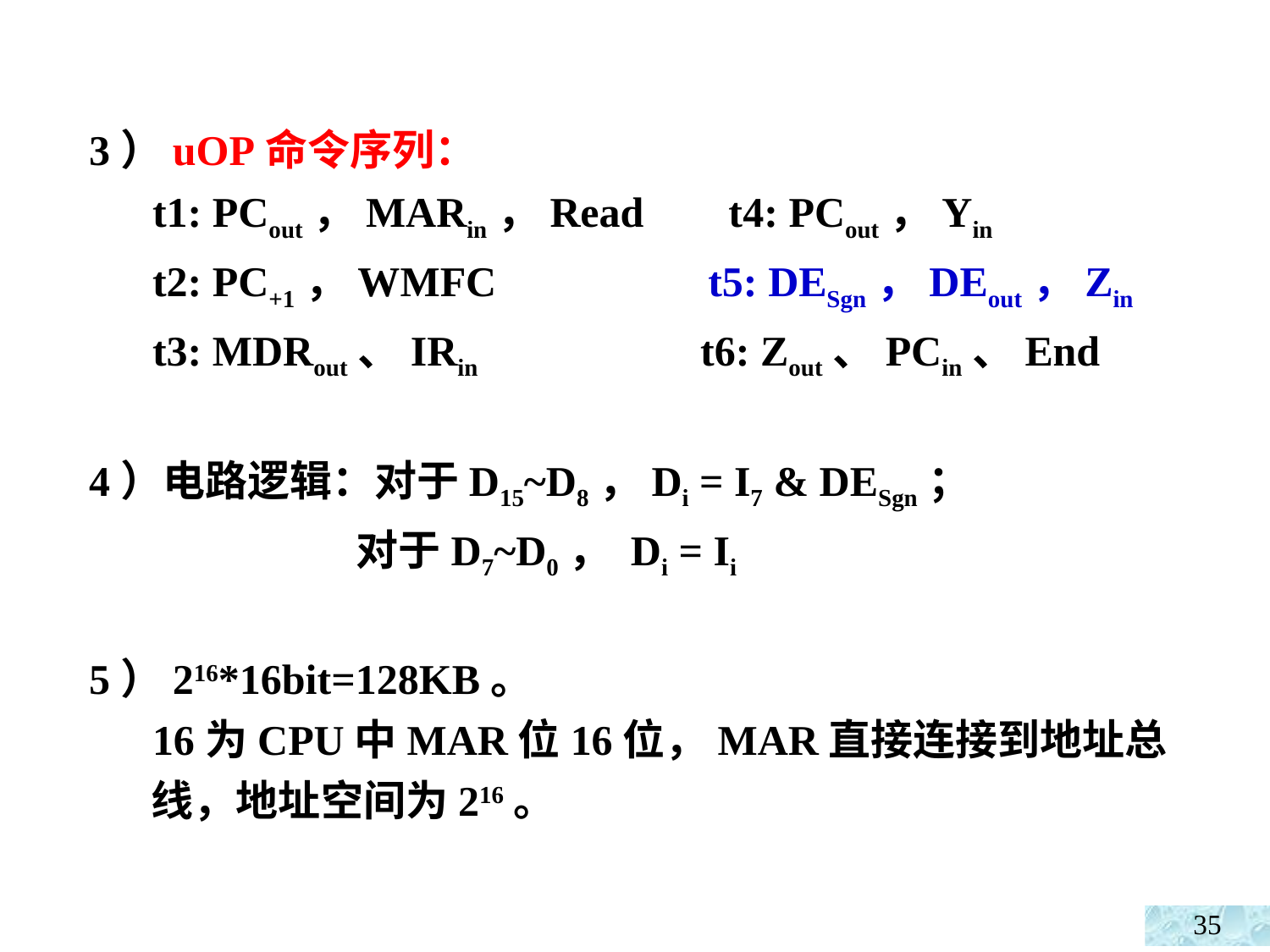

3）uOP命令序列：
      t1: PCout，MARin，Read        t4: PCout，Yin
      t2: PC+1，WMFC                    t5: DESgn，DEout，Zin
      t3: MDRout、IRin                     t6: Zout、PCin、End

4）电路逻辑：对于D15~D8，Di = I7 & DESgn；
                           对于D7~D0， Di = Ii

5）216*16bit=128KB。
      16为CPU中MAR位16位，MAR直接连接到地址总线，地址空间为216。
35